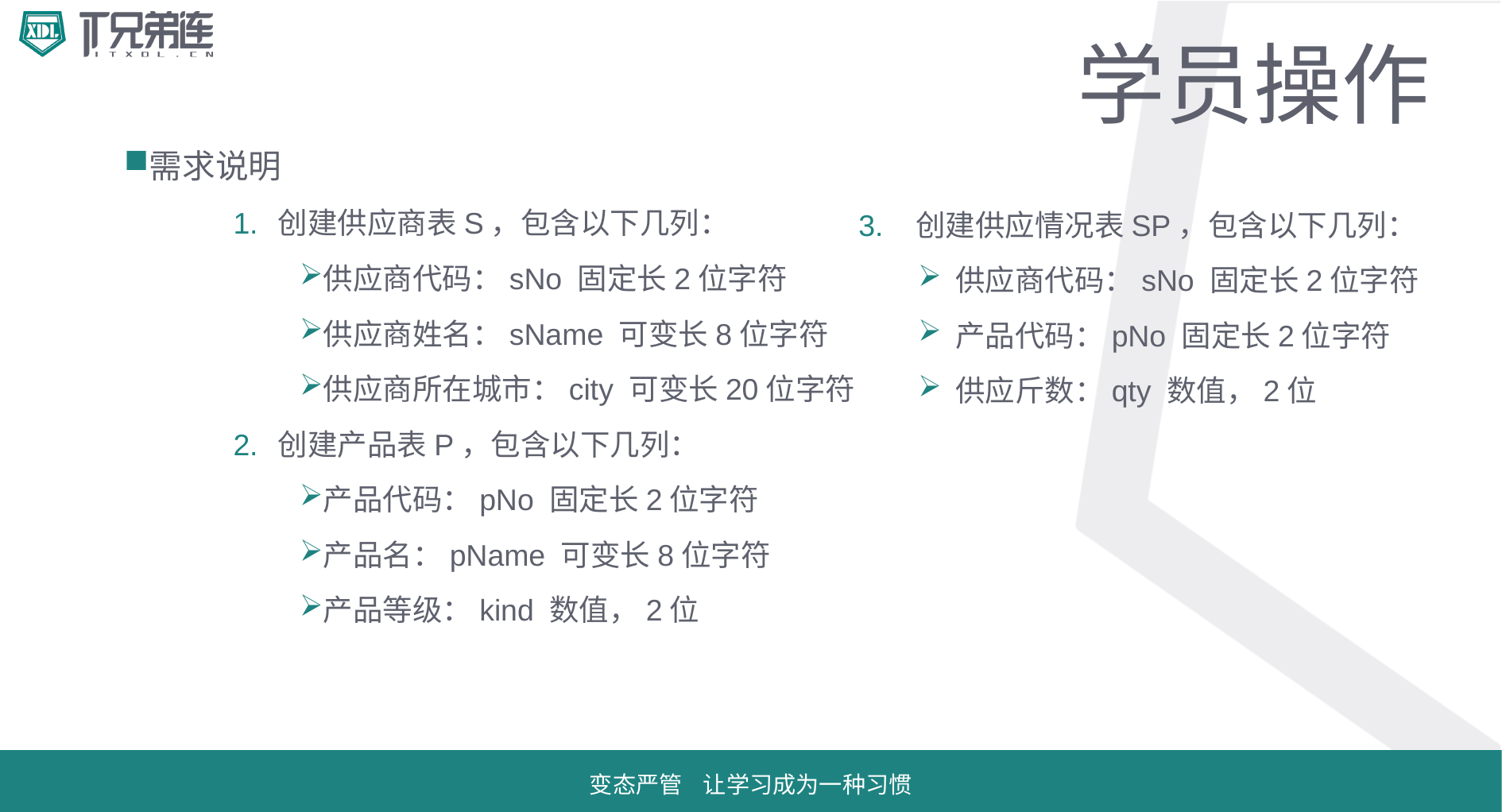

# 学员操作
需求说明
创建供应商表S，包含以下几列：
供应商代码：sNo 固定长2位字符
供应商姓名：sName 可变长8位字符
供应商所在城市：city 可变长20位字符
创建产品表P，包含以下几列：
产品代码：pNo 固定长2位字符
产品名：pName 可变长8位字符
产品等级：kind 数值，2位
3.   创建供应情况表SP，包含以下几列：
供应商代码：sNo 固定长2位字符
产品代码：pNo 固定长2位字符
供应斤数：qty 数值，2位